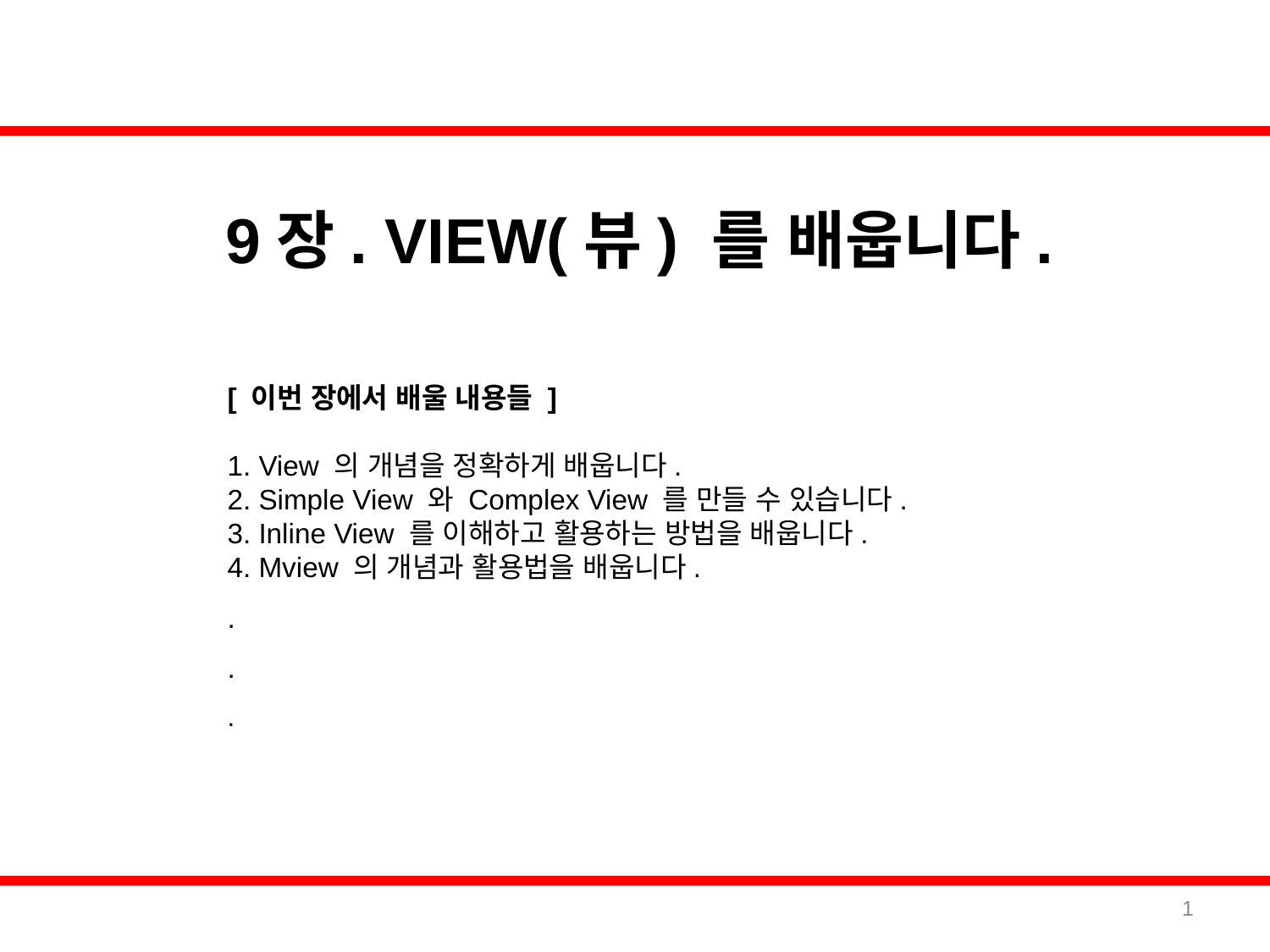

# 9장. VIEW(뷰) 를 배웁니다.

[ 이번 장에서 배울 내용들 ]

1. View 의 개념을 정확하게 배웁니다.
2. Simple View 와 Complex View 를 만들 수 있습니다.
3. Inline View 를 이해하고 활용하는 방법을 배웁니다.
4. Mview 의 개념과 활용법을 배웁니다.
.
.
.

1